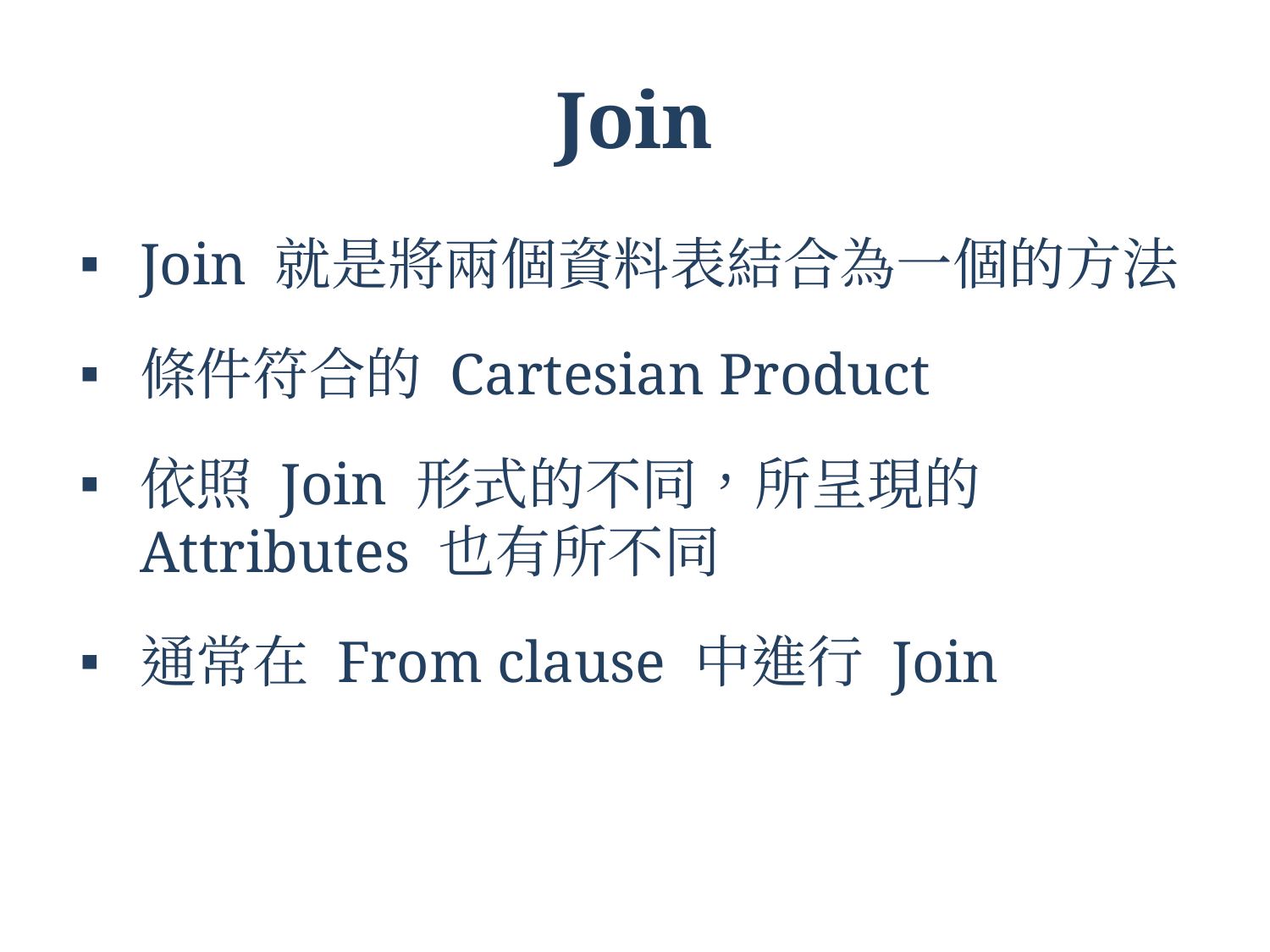

# Join
Join 就是將兩個資料表結合為一個的方法
條件符合的 Cartesian Product
依照 Join 形式的不同，所呈現的 Attributes 也有所不同
通常在 From clause 中進行 Join